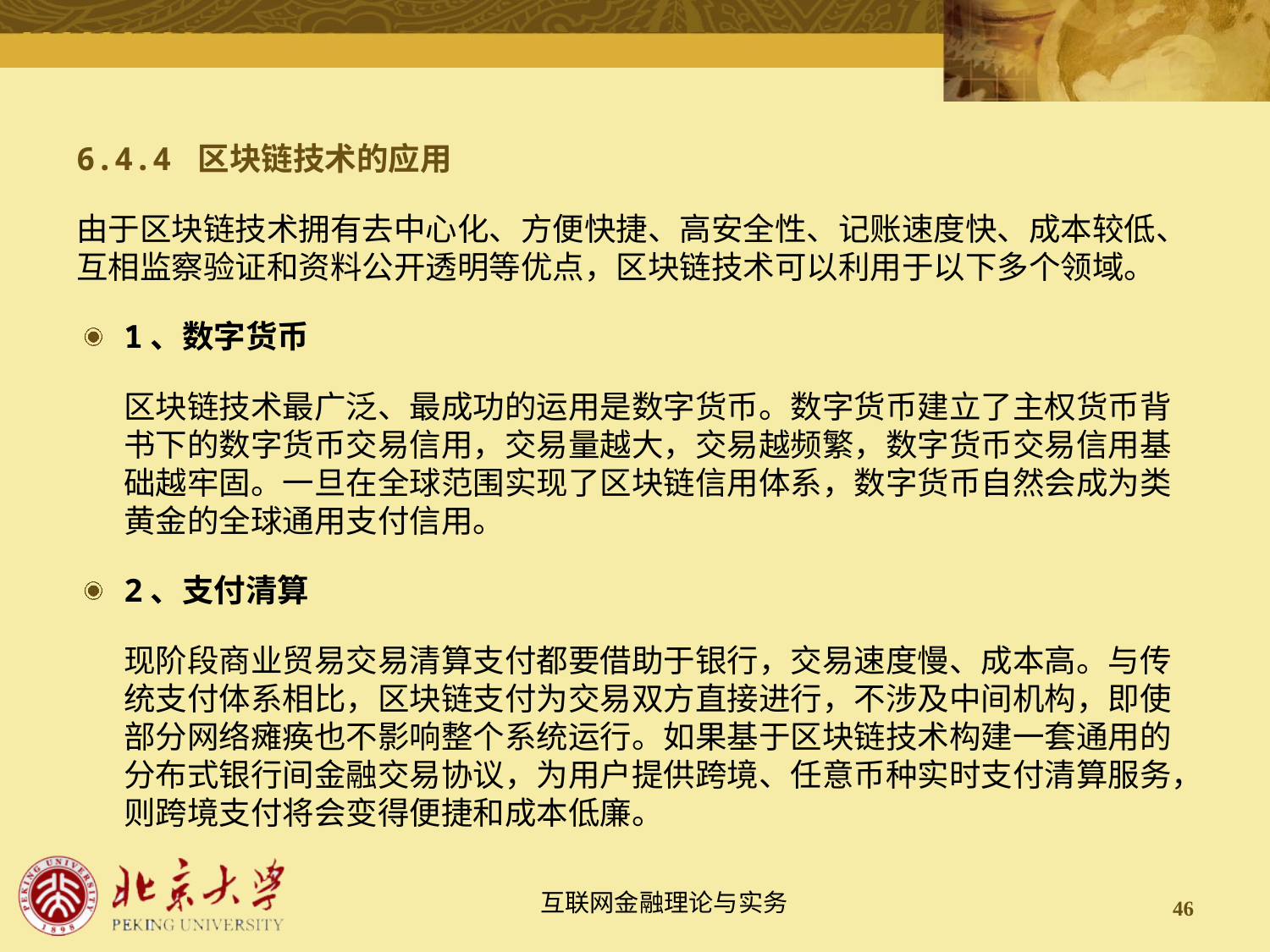

6.4.4 区块链技术的应用
由于区块链技术拥有去中心化、方便快捷、高安全性、记账速度快、成本较低、互相监察验证和资料公开透明等优点，区块链技术可以利用于以下多个领域。
1、数字货币
区块链技术最广泛、最成功的运用是数字货币。数字货币建立了主权货币背书下的数字货币交易信用，交易量越大，交易越频繁，数字货币交易信用基础越牢固。一旦在全球范围实现了区块链信用体系，数字货币自然会成为类黄金的全球通用支付信用。
2、支付清算
现阶段商业贸易交易清算支付都要借助于银行，交易速度慢、成本高。与传统支付体系相比，区块链支付为交易双方直接进行，不涉及中间机构，即使部分网络瘫痪也不影响整个系统运行。如果基于区块链技术构建一套通用的分布式银行间金融交易协议，为用户提供跨境、任意币种实时支付清算服务，则跨境支付将会变得便捷和成本低廉。
46